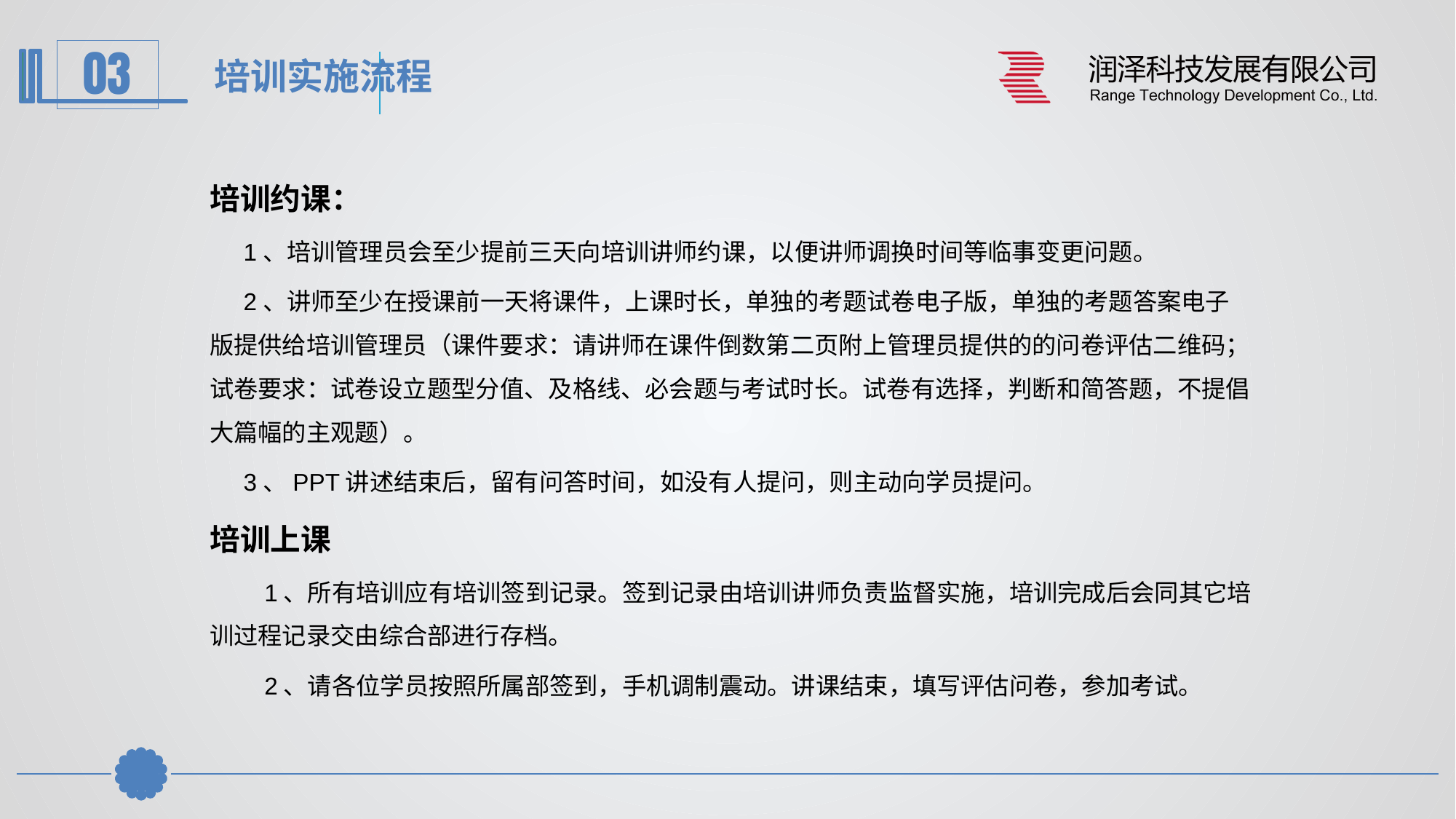

培训实施流程
培训约课：
     1、培训管理员会至少提前三天向培训讲师约课，以便讲师调换时间等临事变更问题。
     2、讲师至少在授课前一天将课件，上课时长，单独的考题试卷电子版，单独的考题答案电子版提供给培训管理员（课件要求：请讲师在课件倒数第二页附上管理员提供的的问卷评估二维码；试卷要求：试卷设立题型分值、及格线、必会题与考试时长。试卷有选择，判断和简答题，不提倡大篇幅的主观题）。
     3、PPT讲述结束后，留有问答时间，如没有人提问，则主动向学员提问。
培训上课
1、所有培训应有培训签到记录。签到记录由培训讲师负责监督实施，培训完成后会同其它培训过程记录交由综合部进行存档。
2、请各位学员按照所属部签到，手机调制震动。讲课结束，填写评估问卷，参加考试。
9